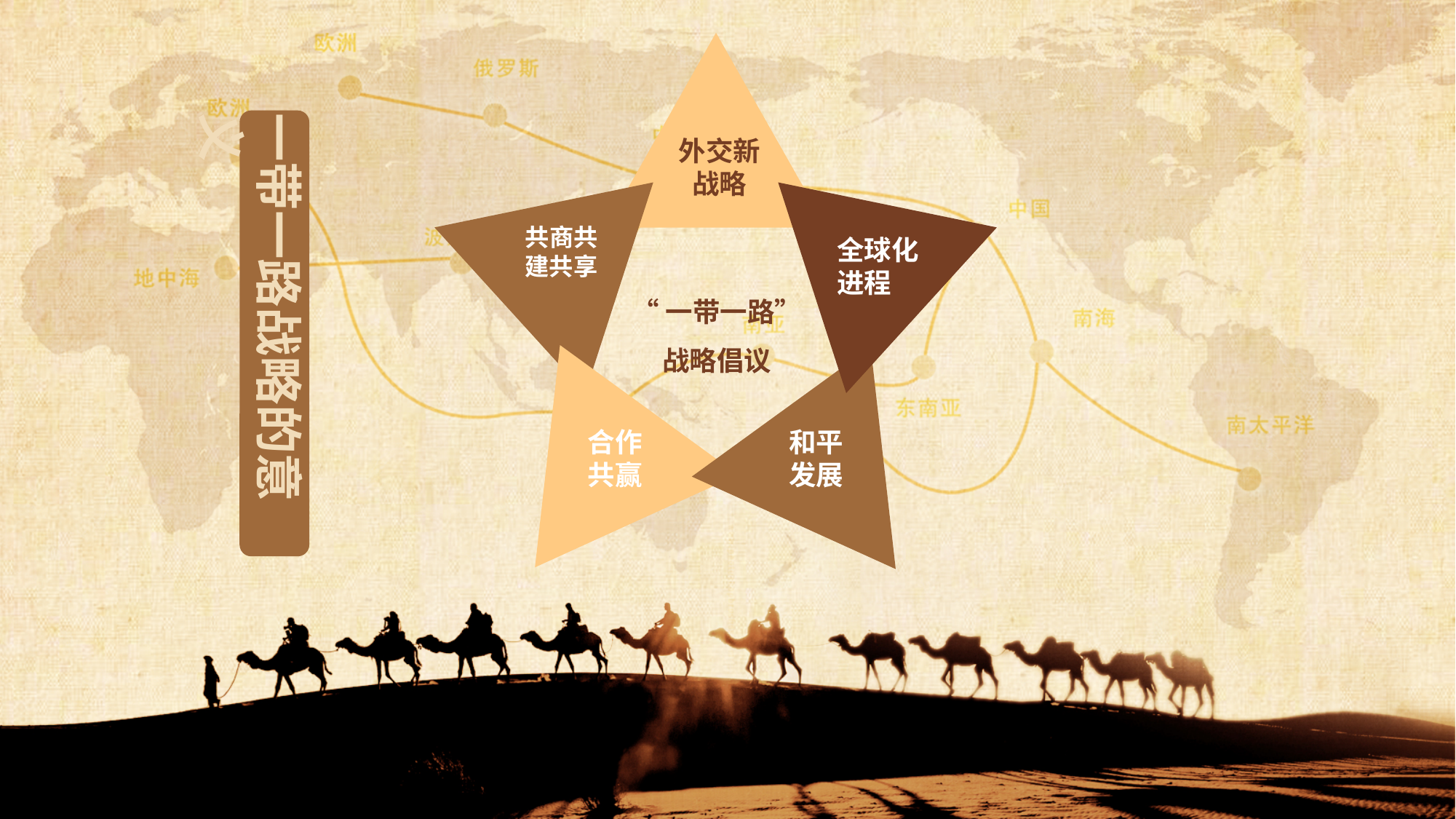

一带一路战略的意义

外交新战略

共商共建共享
全球化进程
“一带一路”
战略倡议

合作共赢
和平发展